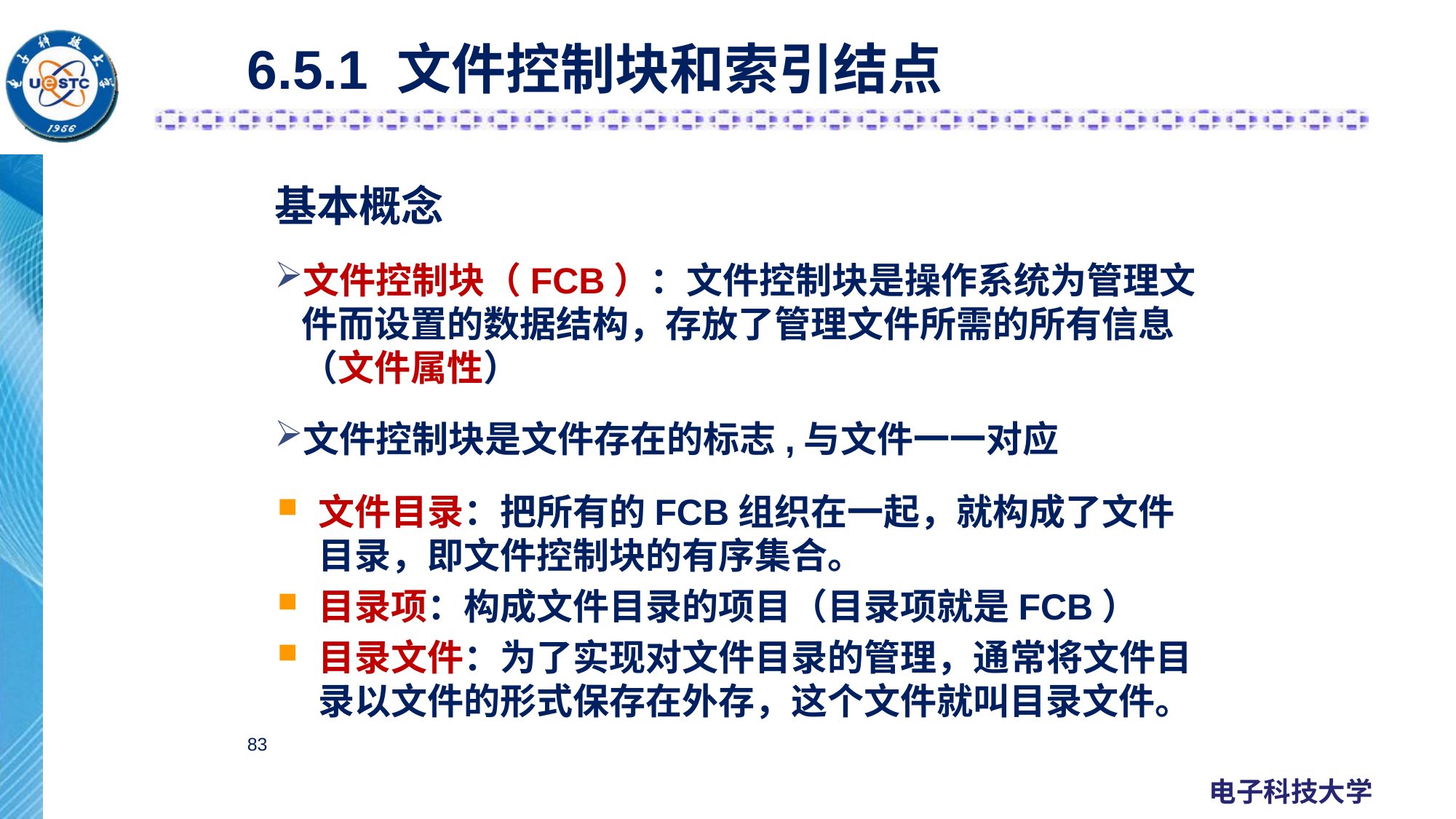

# 6.5.1 文件控制块和索引结点
基本概念
文件控制块（FCB）：文件控制块是操作系统为管理文件而设置的数据结构，存放了管理文件所需的所有信息（文件属性）
文件控制块是文件存在的标志,与文件一一对应
文件目录：把所有的FCB组织在一起，就构成了文件目录，即文件控制块的有序集合。
目录项：构成文件目录的项目（目录项就是FCB）
目录文件：为了实现对文件目录的管理，通常将文件目录以文件的形式保存在外存，这个文件就叫目录文件。

83